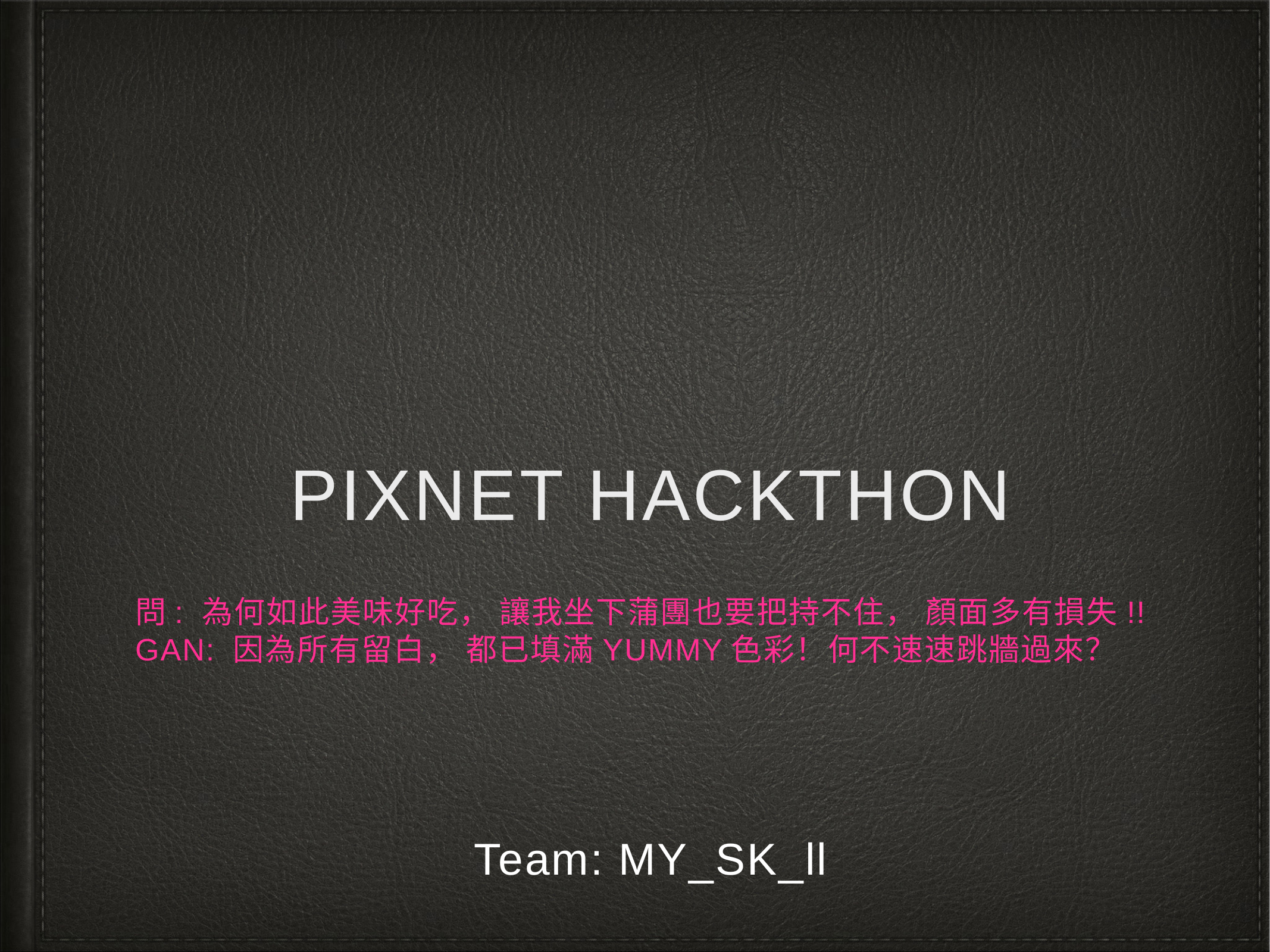

# PIXNET Hackthon
問: 為何如此美味好吃， 讓我坐下蒲團也要把持不住， 顏面多有損失!!
GAN: 因為所有留白， 都已填滿YUMMY色彩！何不速速跳牆過來？
Team: MY_SK_ll